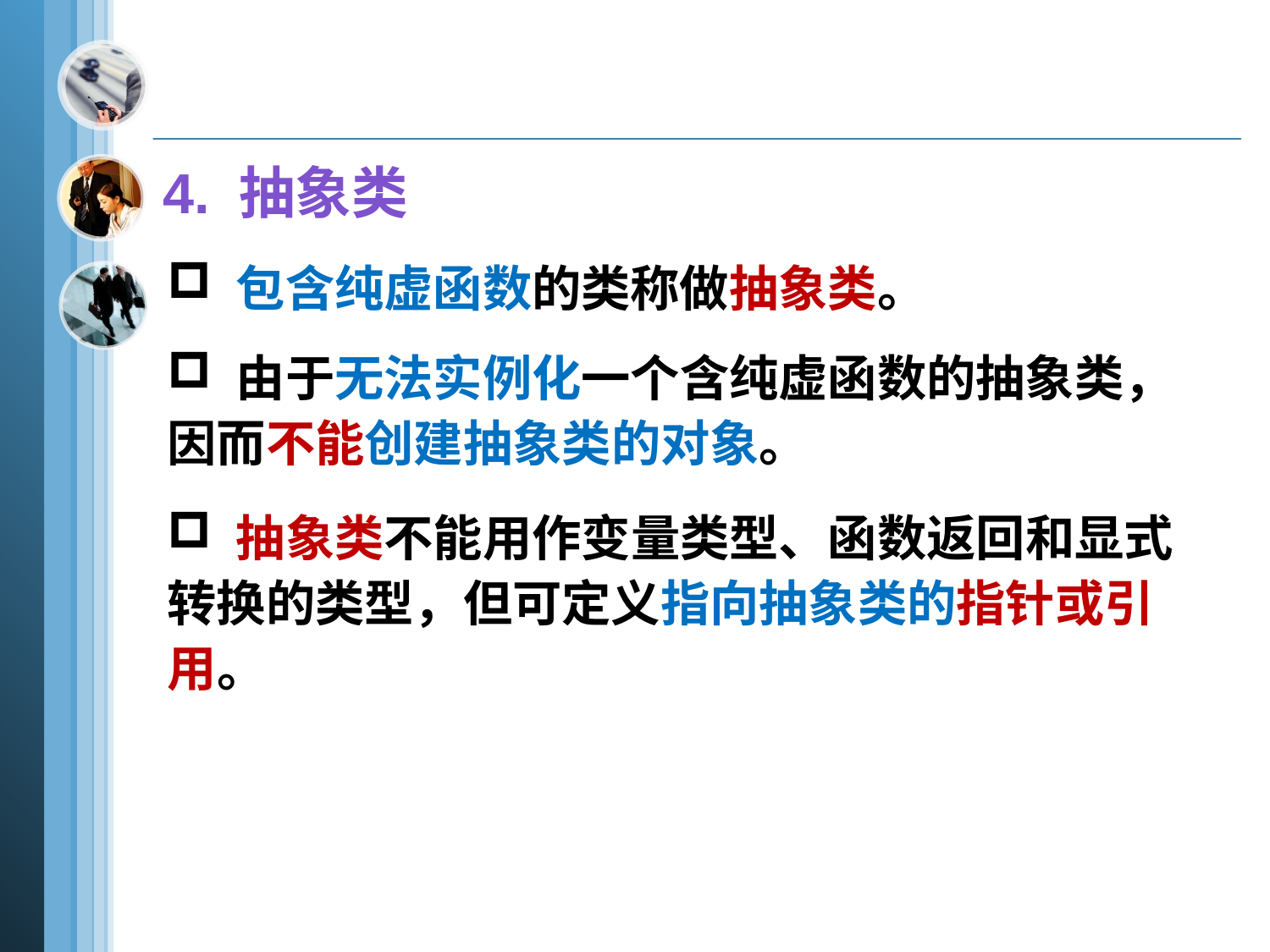

4. 抽象类

 包含纯虚函数的类称做抽象类。
 由于无法实例化一个含纯虚函数的抽象类，因而不能创建抽象类的对象。
 抽象类不能用作变量类型、函数返回和显式转换的类型，但可定义指向抽象类的指针或引用。